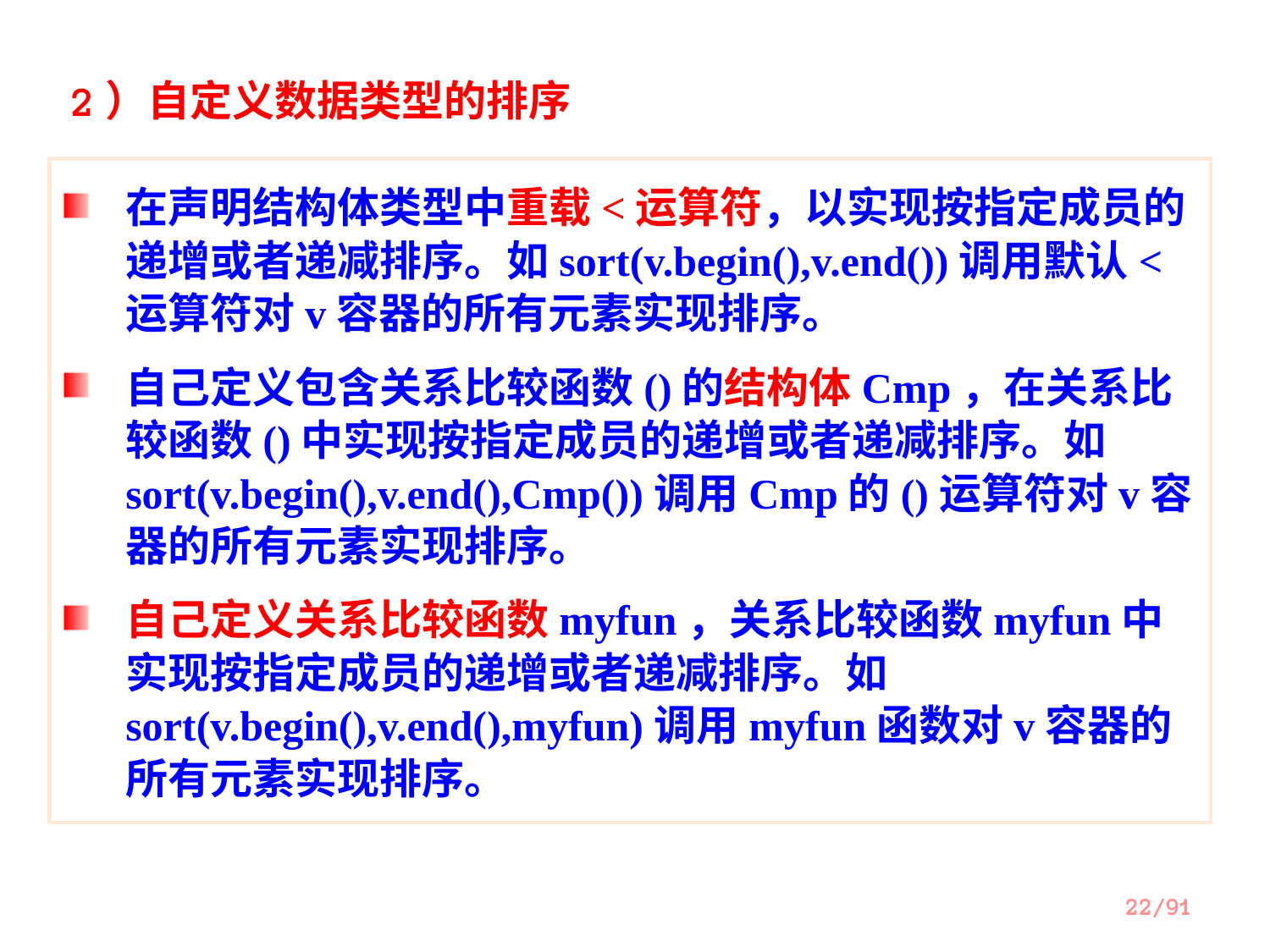

2）自定义数据类型的排序
在声明结构体类型中重载<运算符，以实现按指定成员的递增或者递减排序。如sort(v.begin(),v.end())调用默认<运算符对v容器的所有元素实现排序。
自己定义包含关系比较函数()的结构体Cmp，在关系比较函数()中实现按指定成员的递增或者递减排序。如sort(v.begin(),v.end(),Cmp())调用Cmp的()运算符对v容器的所有元素实现排序。
自己定义关系比较函数myfun，关系比较函数myfun中实现按指定成员的递增或者递减排序。如sort(v.begin(),v.end(),myfun)调用myfun函数对v容器的所有元素实现排序。
22/91